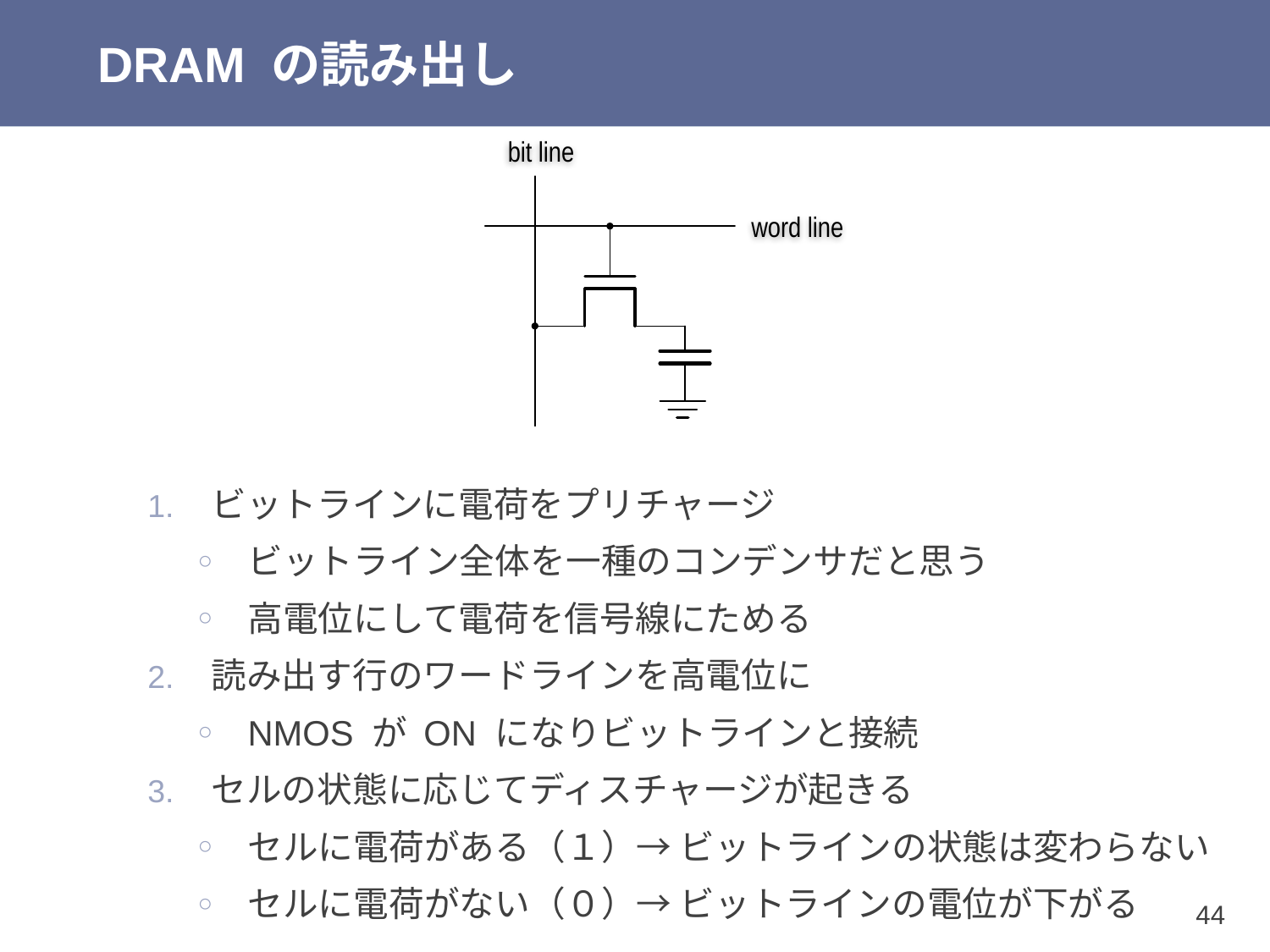

# DRAM の読み出し
bit line
word line
ビットラインに電荷をプリチャージ
ビットライン全体を一種のコンデンサだと思う
高電位にして電荷を信号線にためる
読み出す行のワードラインを高電位に
NMOS が ON になりビットラインと接続
セルの状態に応じてディスチャージが起きる
セルに電荷がある（１）→ ビットラインの状態は変わらない
セルに電荷がない（０）→ ビットラインの電位が下がる